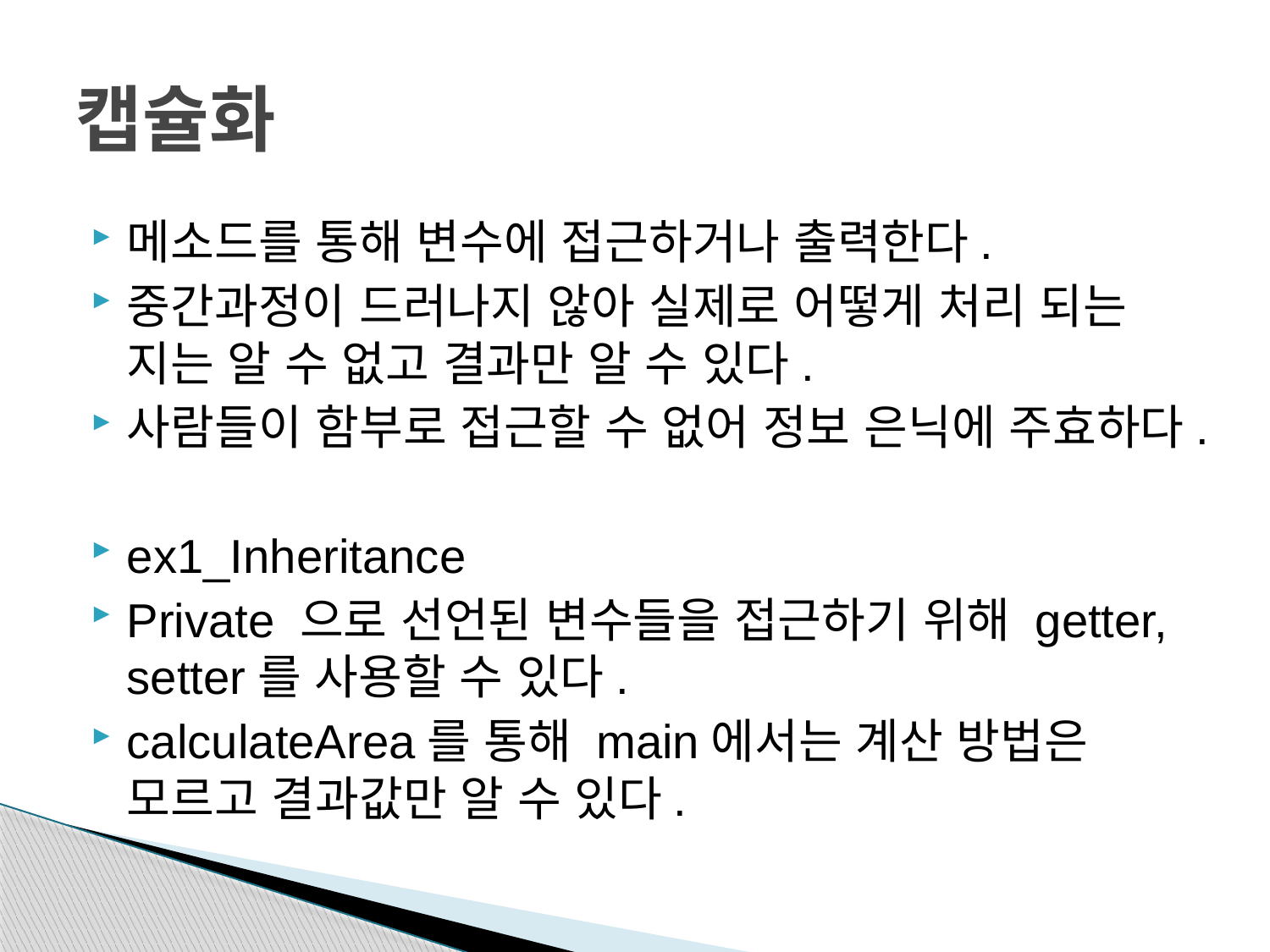

# 캡슐화
메소드를 통해 변수에 접근하거나 출력한다.
중간과정이 드러나지 않아 실제로 어떻게 처리 되는 지는 알 수 없고 결과만 알 수 있다.
사람들이 함부로 접근할 수 없어 정보 은닉에 주효하다.

ex1_Inheritance
Private 으로 선언된 변수들을 접근하기 위해 getter, setter를 사용할 수 있다.
calculateArea를 통해 main에서는 계산 방법은 모르고 결과값만 알 수 있다.